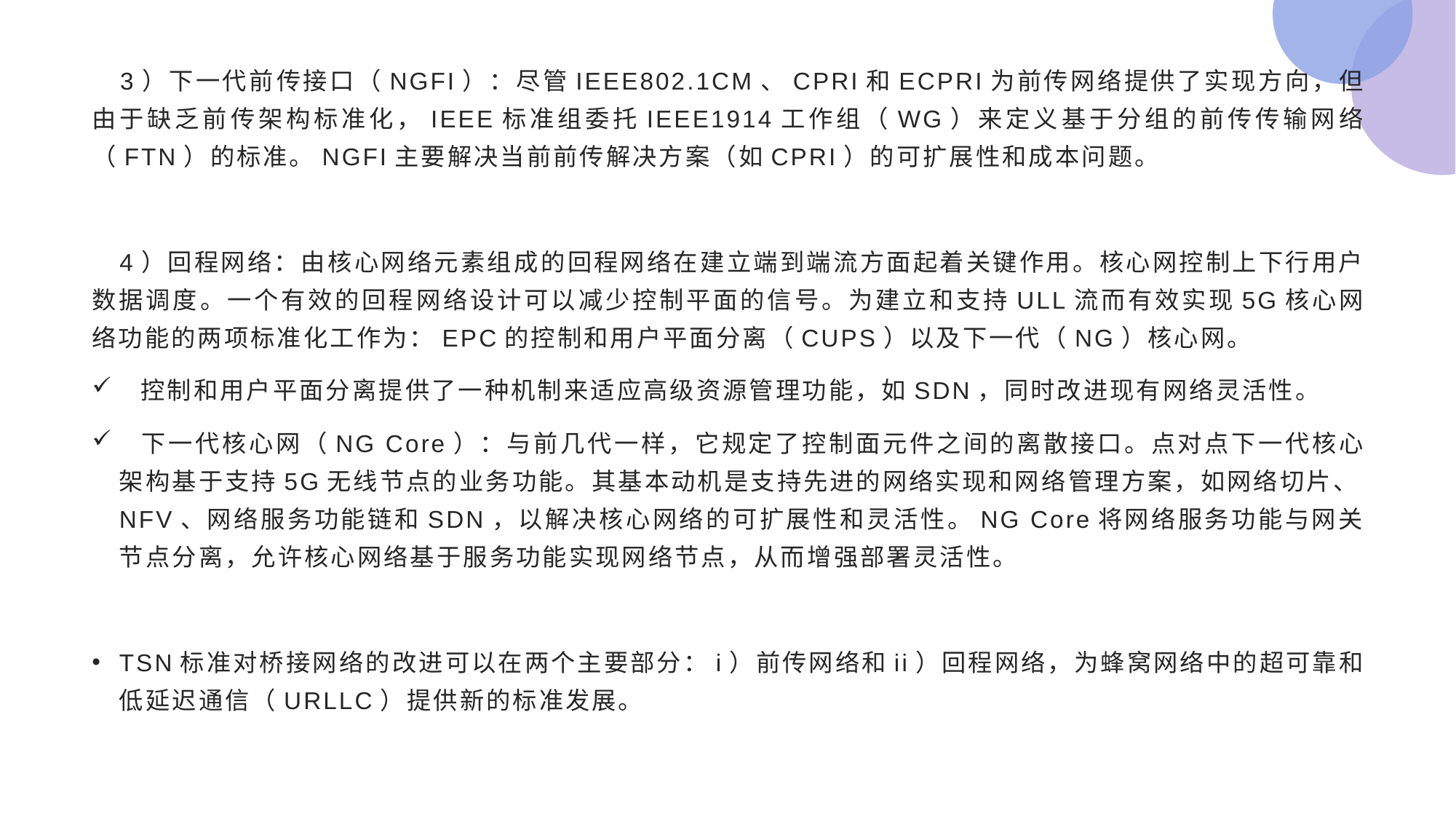

3）下一代前传接口（NGFI）：尽管IEEE802.1CM、CPRI和ECPRI为前传网络提供了实现方向，但由于缺乏前传架构标准化，IEEE标准组委托IEEE1914工作组（WG）来定义基于分组的前传传输网络（FTN）的标准。NGFI主要解决当前前传解决方案（如CPRI）的可扩展性和成本问题。

   4）回程网络：由核心网络元素组成的回程网络在建立端到端流方面起着关键作用。核心网控制上下行用户数据调度。一个有效的回程网络设计可以减少控制平面的信号。为建立和支持ULL流而有效实现5G核心网络功能的两项标准化工作为：EPC的控制和用户平面分离（CUPS）以及下一代（NG）核心网。
  控制和用户平面分离提供了一种机制来适应高级资源管理功能，如SDN，同时改进现有网络灵活性。
  下一代核心网（NG Core）：与前几代一样，它规定了控制面元件之间的离散接口。点对点下一代核心架构基于支持5G无线节点的业务功能。其基本动机是支持先进的网络实现和网络管理方案，如网络切片、NFV、网络服务功能链和SDN，以解决核心网络的可扩展性和灵活性。NG Core将网络服务功能与网关节点分离，允许核心网络基于服务功能实现网络节点，从而增强部署灵活性。

TSN标准对桥接网络的改进可以在两个主要部分：i）前传网络和ii）回程网络，为蜂窝网络中的超可靠和低延迟通信（URLLC）提供新的标准发展。